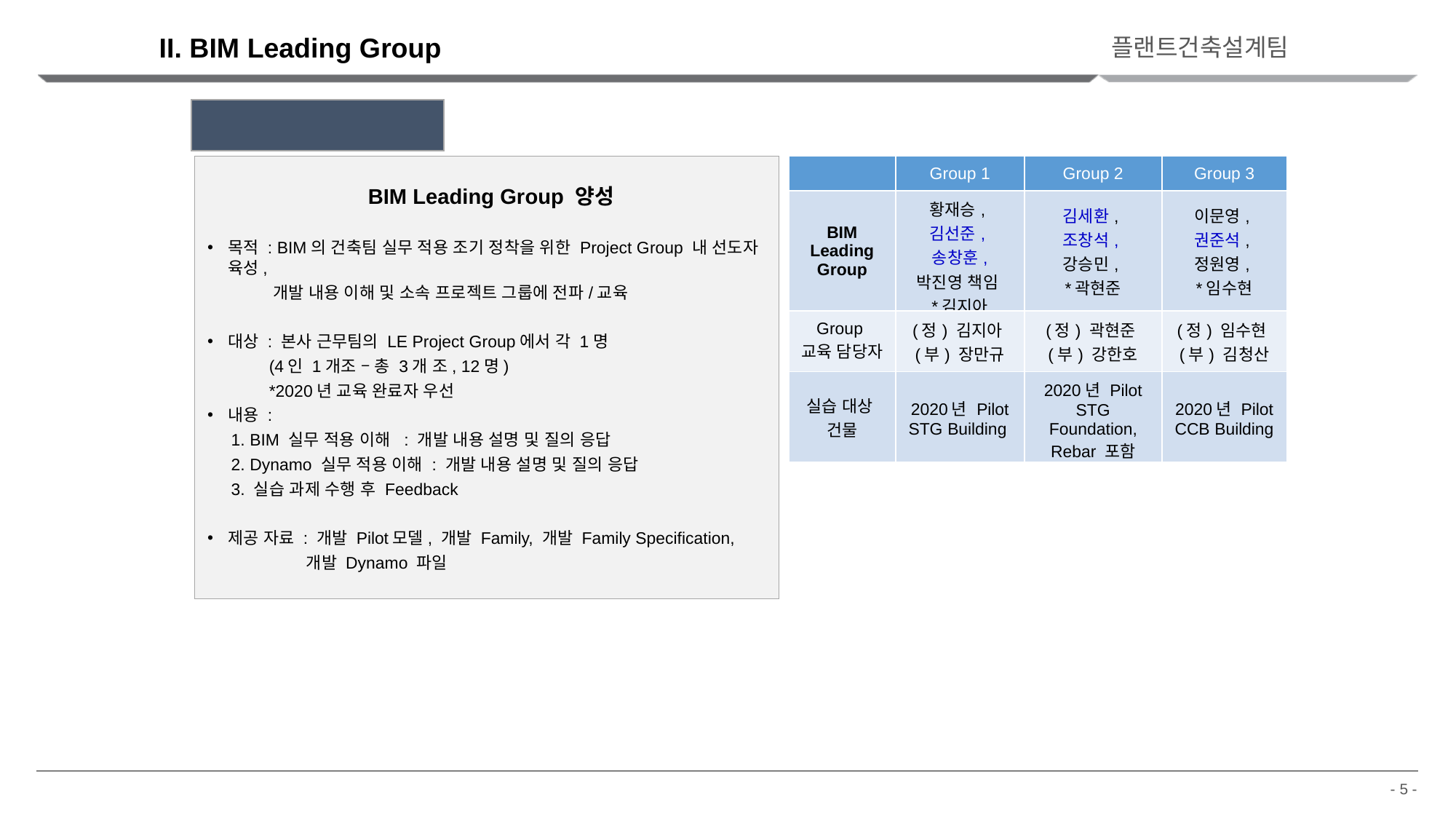

II. BIM Leading Group
플랜트건축설계팀
팀내 BIM 조기 정착 방안
BIM Leading Group 양성

목적 : BIM의 건축팀 실무 적용 조기 정착을 위한 Project Group 내 선도자 육성,
             개발 내용 이해 및 소속 프로젝트 그룹에 전파/교육

대상 : 본사 근무팀의 LE Project Group에서 각 1명
             (4인 1개조 – 총 3개 조, 12명)
             *2020년 교육 완료자 우선
내용 :
     1. BIM 실무 적용 이해  : 개발 내용 설명 및 질의 응답
     2. Dynamo 실무 적용 이해 : 개발 내용 설명 및 질의 응답
     3. 실습 과제 수행 후 Feedback

제공 자료 : 개발 Pilot모델, 개발 Family, 개발 Family Specification,
                    개발 Dynamo 파일
|  | Group 1 | Group 2 | Group 3 |
| --- | --- | --- | --- |
| BIM Leading Group | 황재승, 김선준, 송창훈, 박진영 책임 \*김지아 | 김세환, 조창석, 강승민, \*곽현준 | 이문영, 권준석, 정원영, \*임수현 |
| Group 교육 담당자 | (정) 김지아 (부) 장만규 | (정) 곽현준 (부) 강한호 | (정) 임수현 (부) 김청산 |
| 실습 대상 건물 | 2020년 Pilot STG Building | 2020년 Pilot STG Foundation, Rebar 포함 | 2020년 Pilot CCB Building |